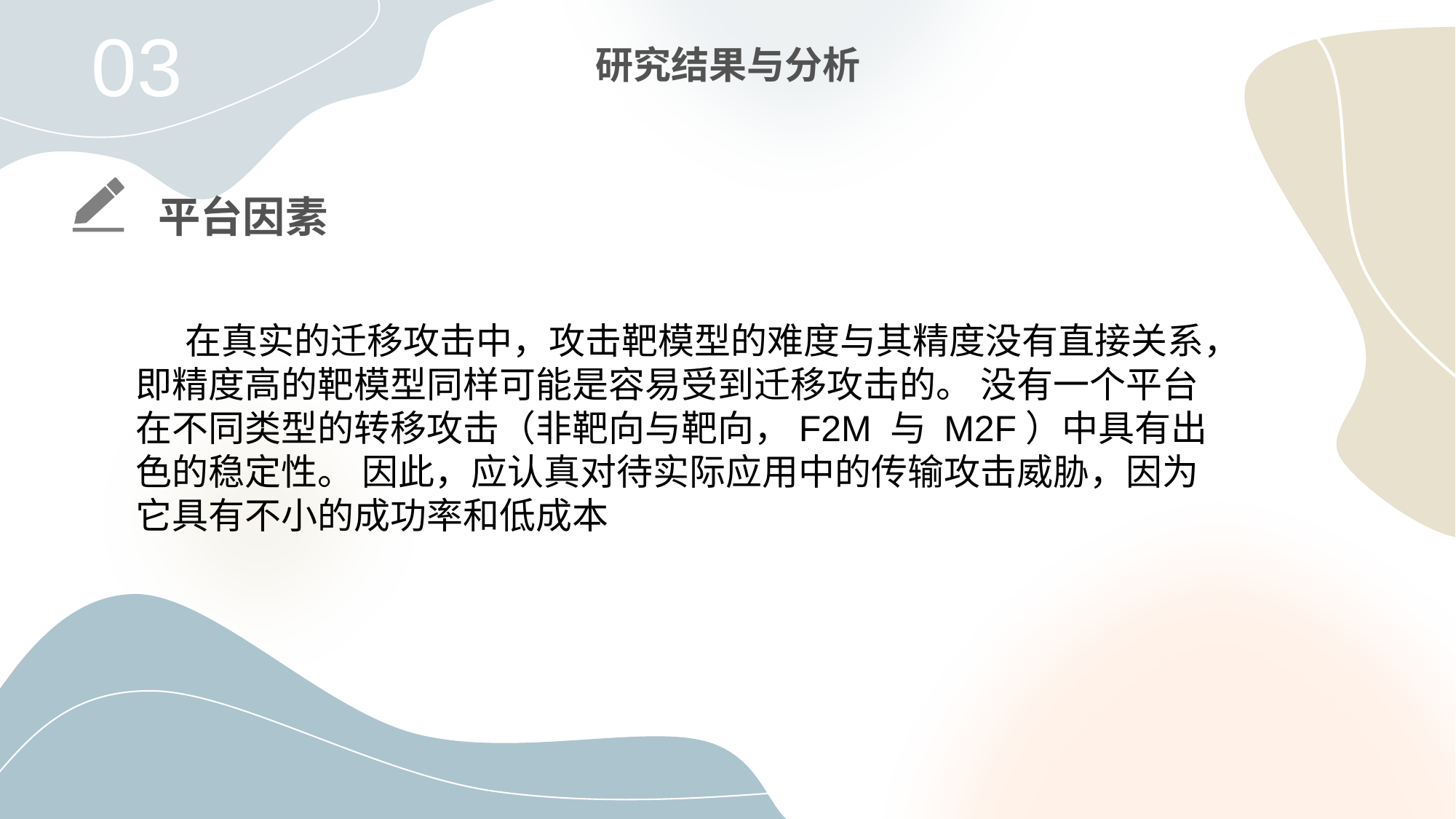

03
研究结果与分析

平台因素
     在真实的迁移攻击中，攻击靶模型的难度与其精度没有直接关系，即精度高的靶模型同样可能是容易受到迁移攻击的。 没有⼀个平台在不同类型的转移攻击（非靶向与靶向，F2M 与 M2F）中具有出色的稳定性。 因此，应认真对待实际应用中的传输攻击威胁，因为它具有不小的成功率和低成本